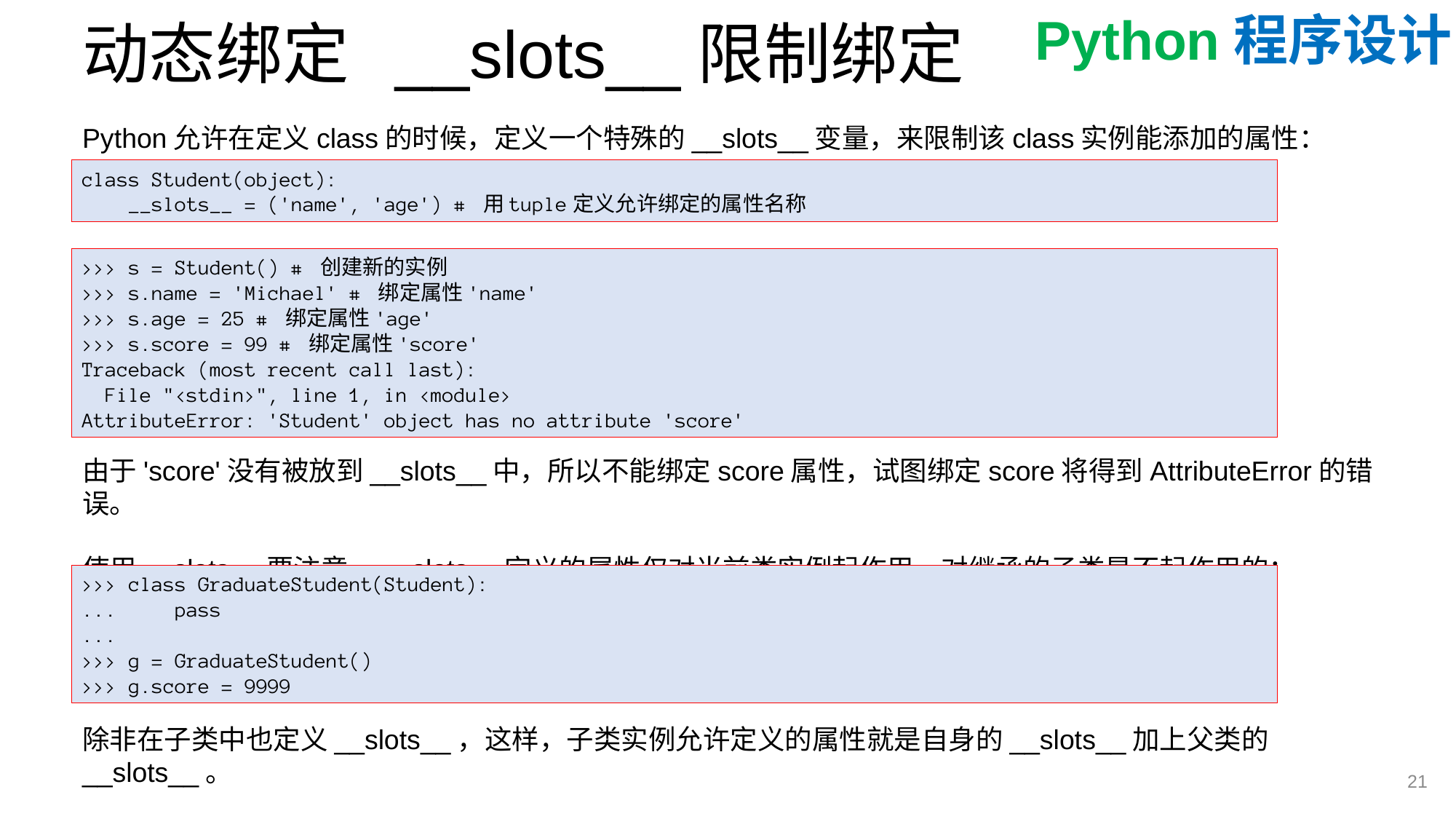

# 动态绑定  __slots__限制绑定
Python允许在定义class的时候，定义一个特殊的__slots__变量，来限制该class实例能添加的属性：
class Student(object):
    __slots__ = ('name', 'age') # 用tuple定义允许绑定的属性名称
>>> s = Student() # 创建新的实例
>>> s.name = 'Michael' # 绑定属性'name'
>>> s.age = 25 # 绑定属性'age'
>>> s.score = 99 # 绑定属性'score'
Traceback (most recent call last):
  File "<stdin>", line 1, in <module>
AttributeError: 'Student' object has no attribute 'score'
由于'score'没有被放到__slots__中，所以不能绑定score属性，试图绑定score将得到AttributeError的错误。

使用__slots__要注意，__slots__定义的属性仅对当前类实例起作用，对继承的子类是不起作用的：
>>> class GraduateStudent(Student):
...     pass
...
>>> g = GraduateStudent()
>>> g.score = 9999
除非在子类中也定义__slots__，这样，子类实例允许定义的属性就是自身的__slots__加上父类的__slots__。
21